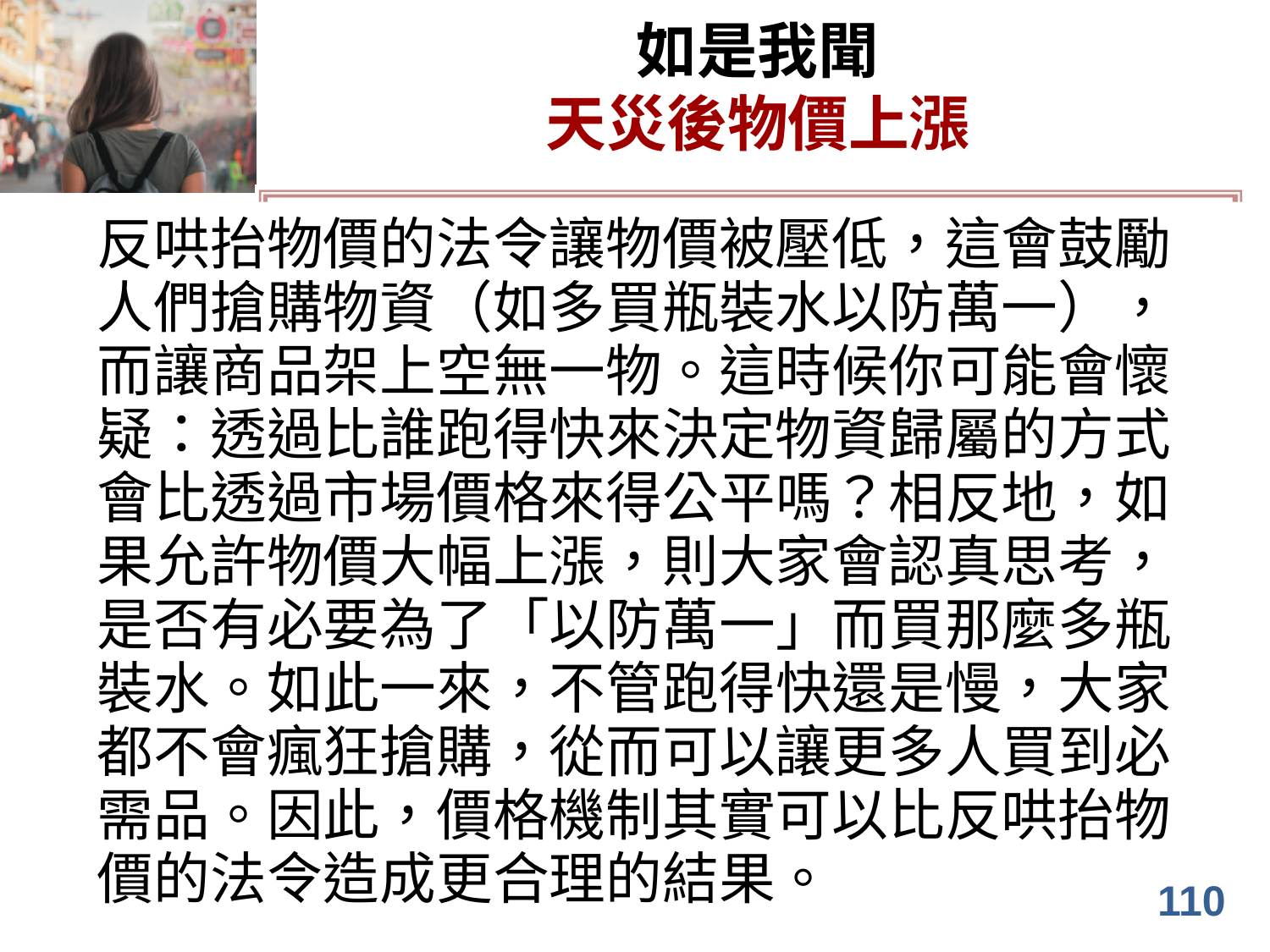

# 如是我聞 天災後物價上漲
反哄抬物價的法令讓物價被壓低，這會鼓勵人們搶購物資（如多買瓶裝水以防萬一），而讓商品架上空無一物。這時候你可能會懷疑：透過比誰跑得快來決定物資歸屬的方式會比透過市場價格來得公平嗎？相反地，如果允許物價大幅上漲，則大家會認真思考，是否有必要為了「以防萬一」而買那麼多瓶裝水。如此一來，不管跑得快還是慢，大家都不會瘋狂搶購，從而可以讓更多人買到必需品。因此，價格機制其實可以比反哄抬物價的法令造成更合理的結果。
110